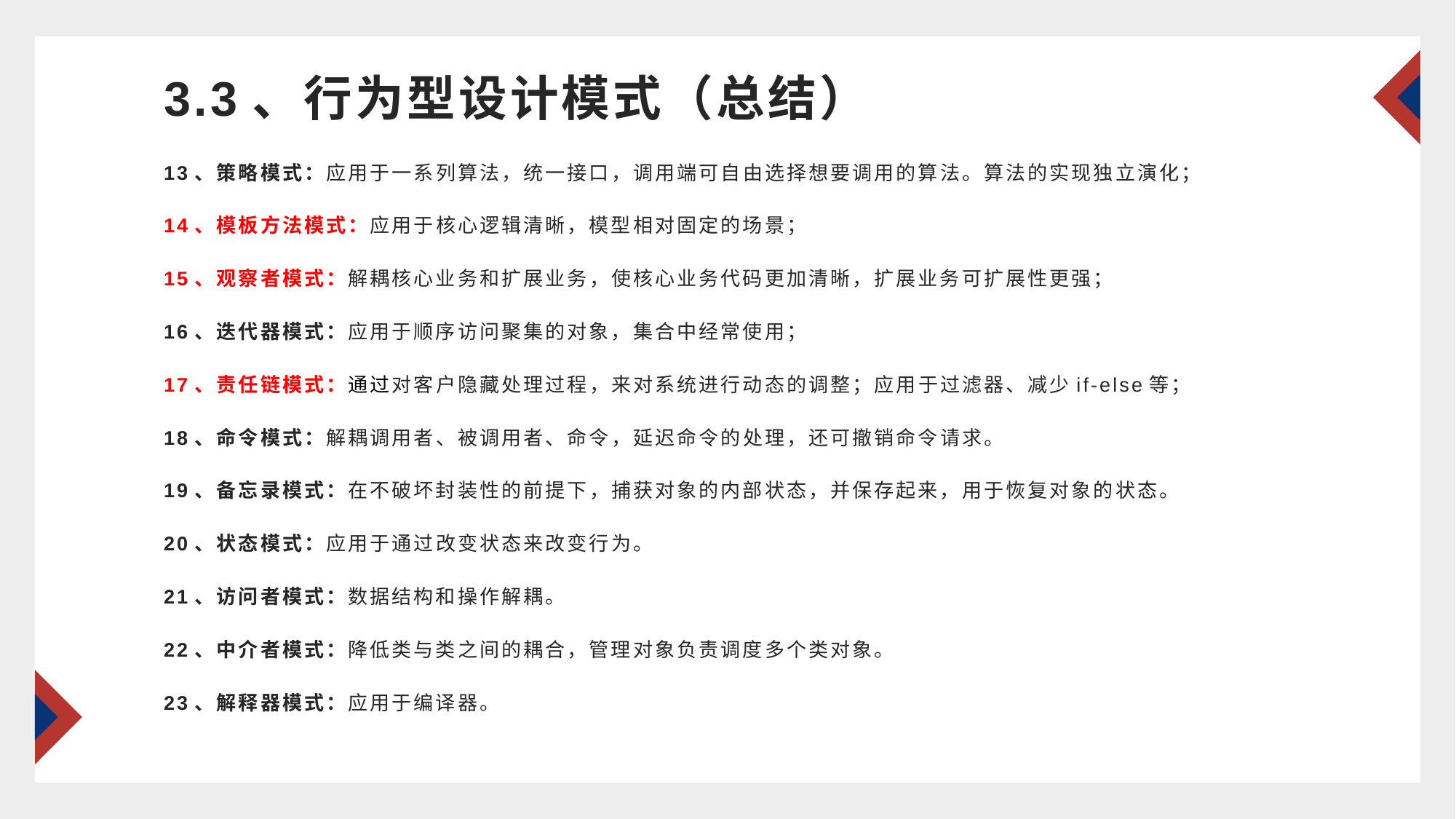

# 3.3、行为型设计模式（总结）
13、策略模式：应用于一系列算法，统一接口，调用端可自由选择想要调用的算法。算法的实现独立演化；
14、模板方法模式：应用于核心逻辑清晰，模型相对固定的场景；
15、观察者模式：解耦核心业务和扩展业务，使核心业务代码更加清晰，扩展业务可扩展性更强；
16、迭代器模式：应用于顺序访问聚集的对象，集合中经常使用；
17、责任链模式：通过对客户隐藏处理过程，来对系统进行动态的调整；应用于过滤器、减少if-else等；
18、命令模式：解耦调用者、被调用者、命令，延迟命令的处理，还可撤销命令请求。
19、备忘录模式：在不破坏封装性的前提下，捕获对象的内部状态，并保存起来，用于恢复对象的状态。
20、状态模式：应用于通过改变状态来改变行为。
21、访问者模式：数据结构和操作解耦。
22、中介者模式：降低类与类之间的耦合，管理对象负责调度多个类对象。
23、解释器模式：应用于编译器。